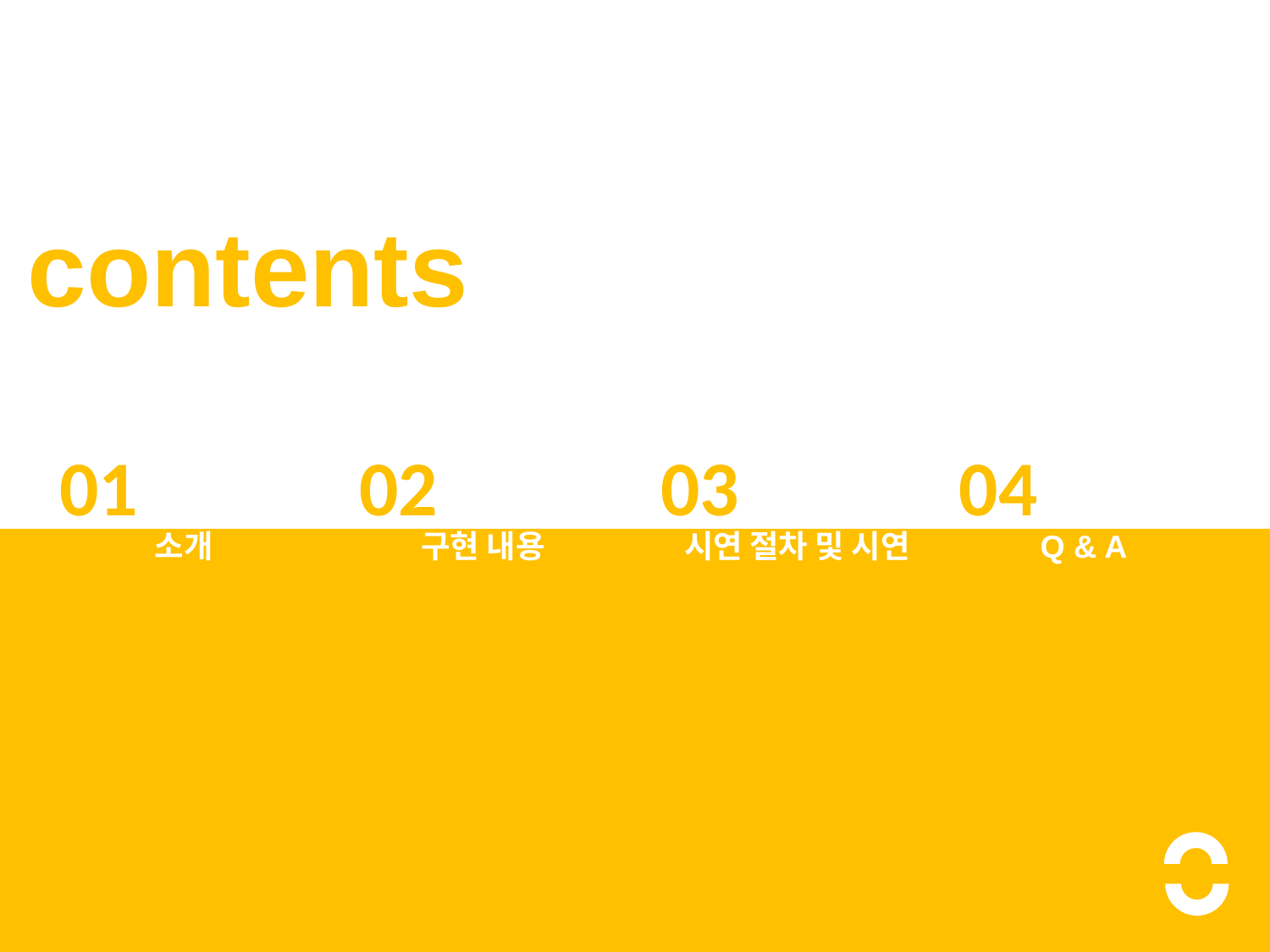

contents
01
02
03
04
소개

구현 내용
시연 절차 및 시연
Q & A